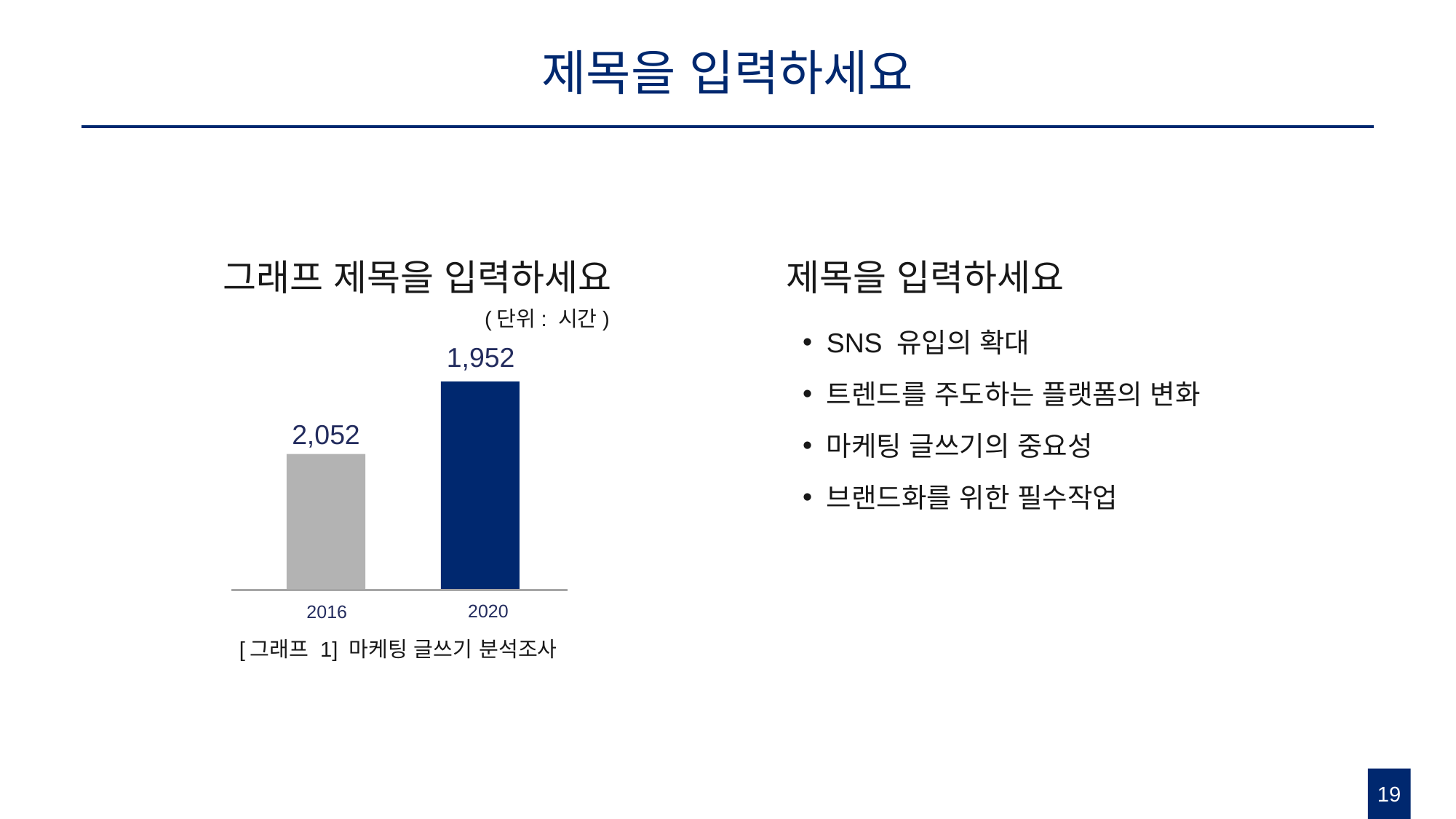

# 제목을 입력하세요
그래프 제목을 입력하세요
제목을 입력하세요
(단위: 시간)
SNS 유입의 확대
트렌드를 주도하는 플랫폼의 변화
마케팅 글쓰기의 중요성
브랜드화를 위한 필수작업
1,952

2,052

2020
2016
[그래프 1] 마케팅 글쓰기 분석조사